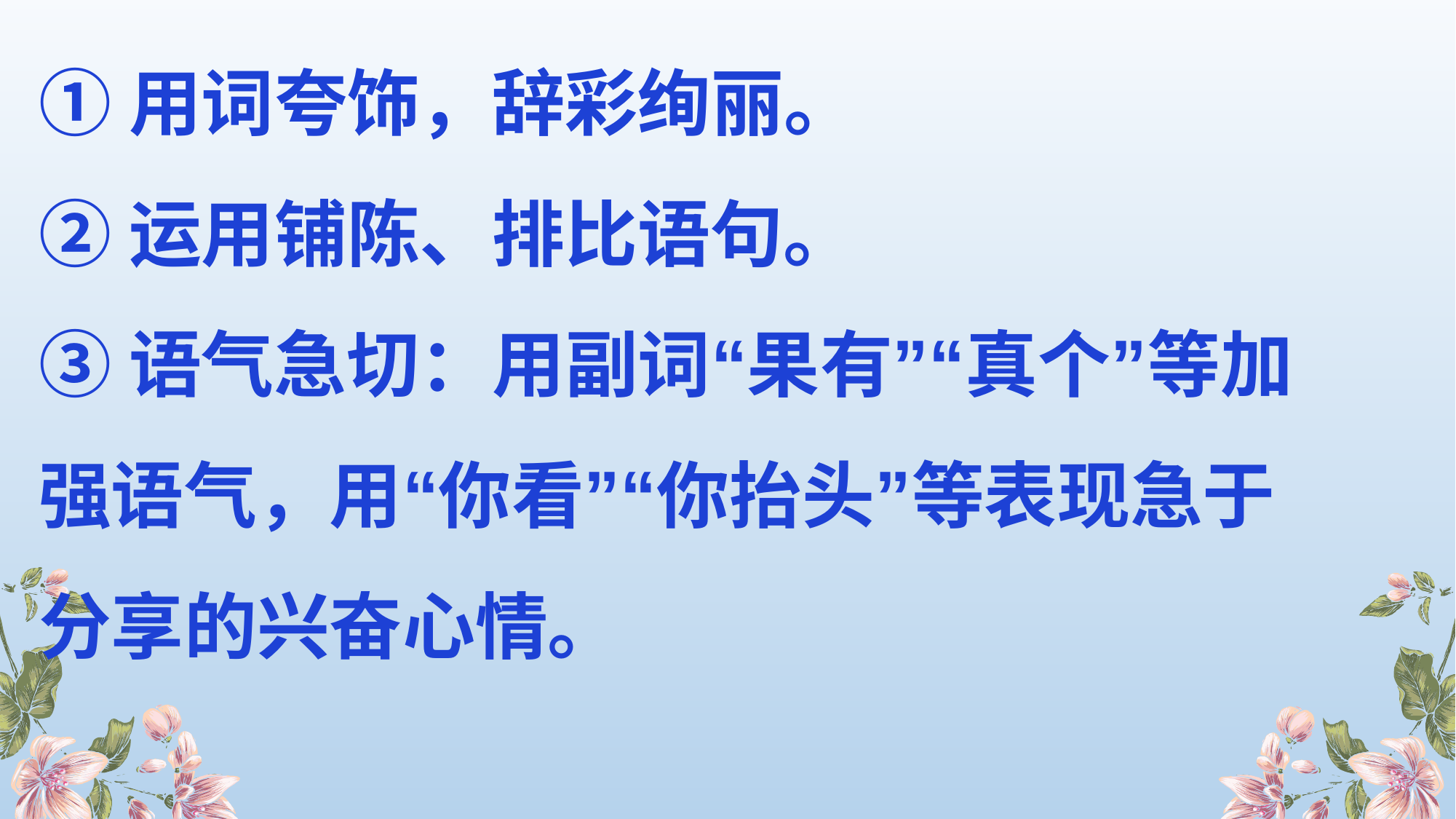

①用词夸饰，辞彩绚丽。
②运用铺陈、排比语句。
③语气急切：用副词“果有”“真个”等加强语气，用“你看”“你抬头”等表现急于分享的兴奋心情。